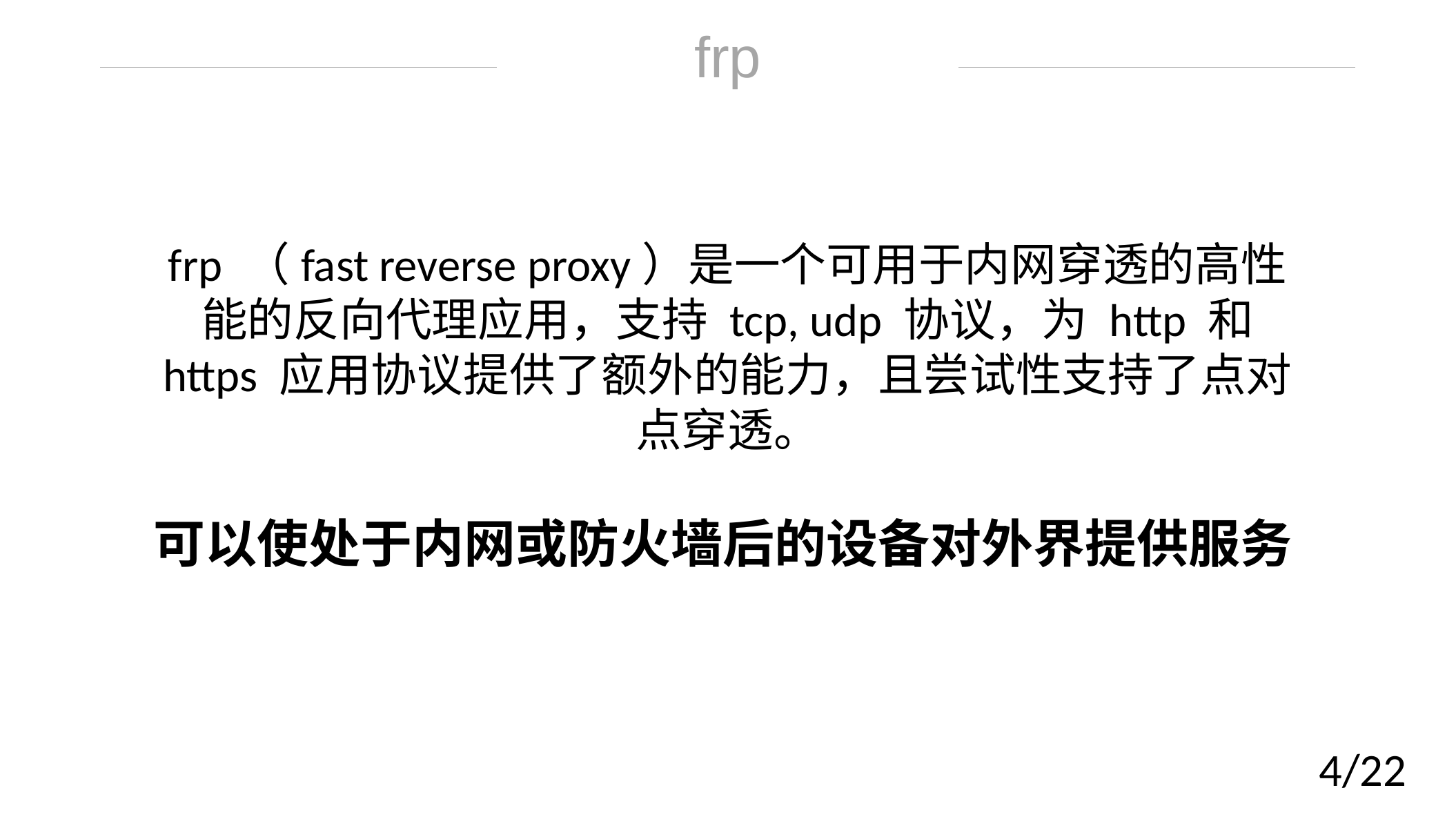

frp
frp （fast reverse proxy）是一个可用于内网穿透的高性能的反向代理应用，支持 tcp, udp 协议，为 http 和 https 应用协议提供了额外的能力，且尝试性支持了点对点穿透。

可以使处于内网或防火墙后的设备对外界提供服务
4/22